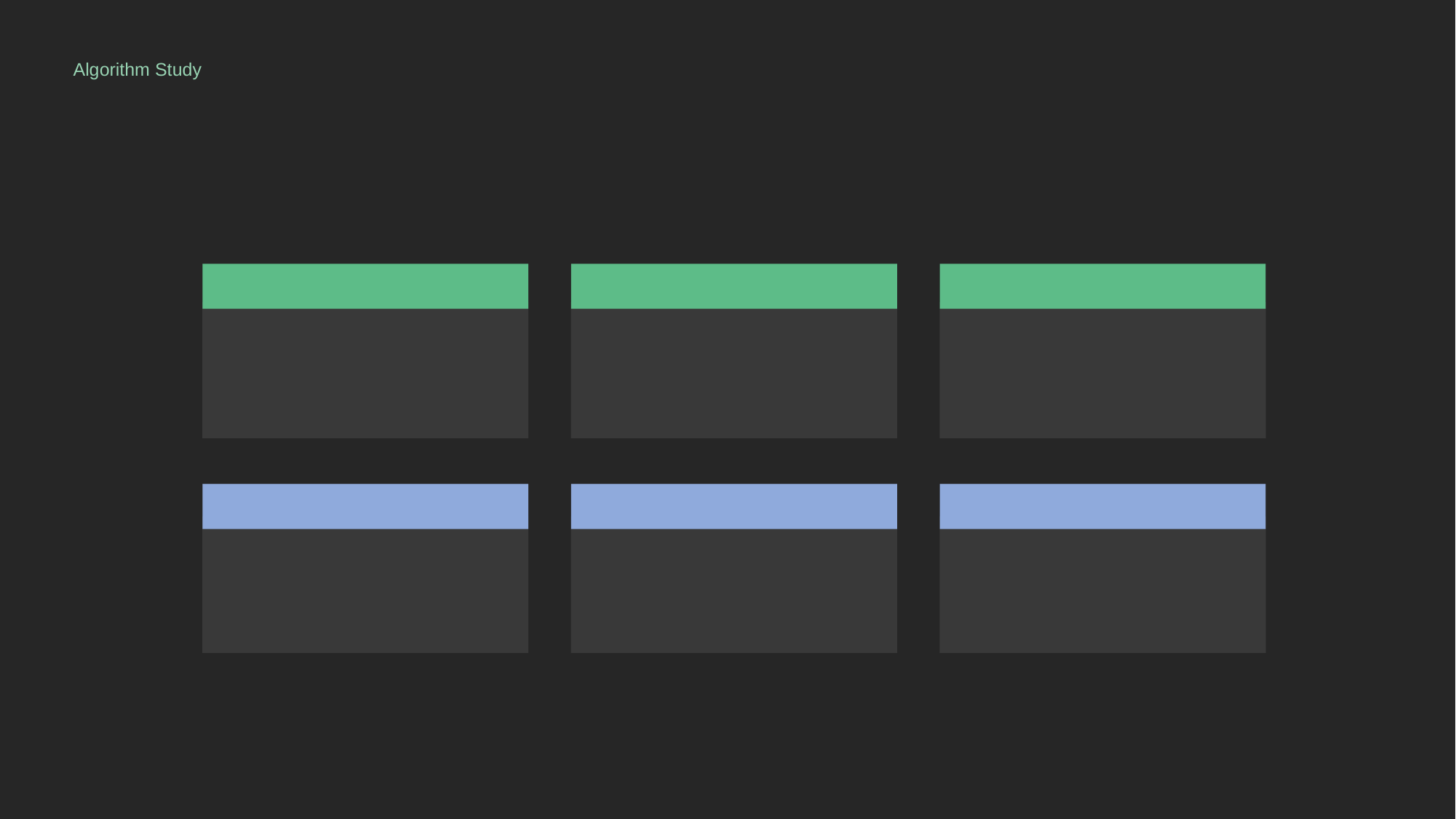

글씨체

글씨체
글씨체
Algorithm Study
SSAFY
글씨체
알아둘 용어
COMPANY
해쉬(Hash)
해쉬 테이블(Hash Table)
해쉬 함수(Hashing Function)

임의 값을 고정 길이로
변환하는 것
키 값의 연산에 의해
직접 접근이 가능한 데이터 구조
Key에 대해 산술 연산을
이용해 데이터 위치를 찾을 수 있는
함수
해쉬 값(Hash Value)
슬롯(Slot)
함수

해쉬 주소(Hash Address)라고도 불리며
Key를 해싱 함수로 연산해서, 해쉬 값을
알아내고, 이를 기반으로 해쉬 테이블에서
해당 key에 대한 데이터 위치를 찾음
한 개의 데이터를 저장할 수 있는 공간
Key를 추출할 수 있는 별도 함수
언어별로 존재 가능
Page 06